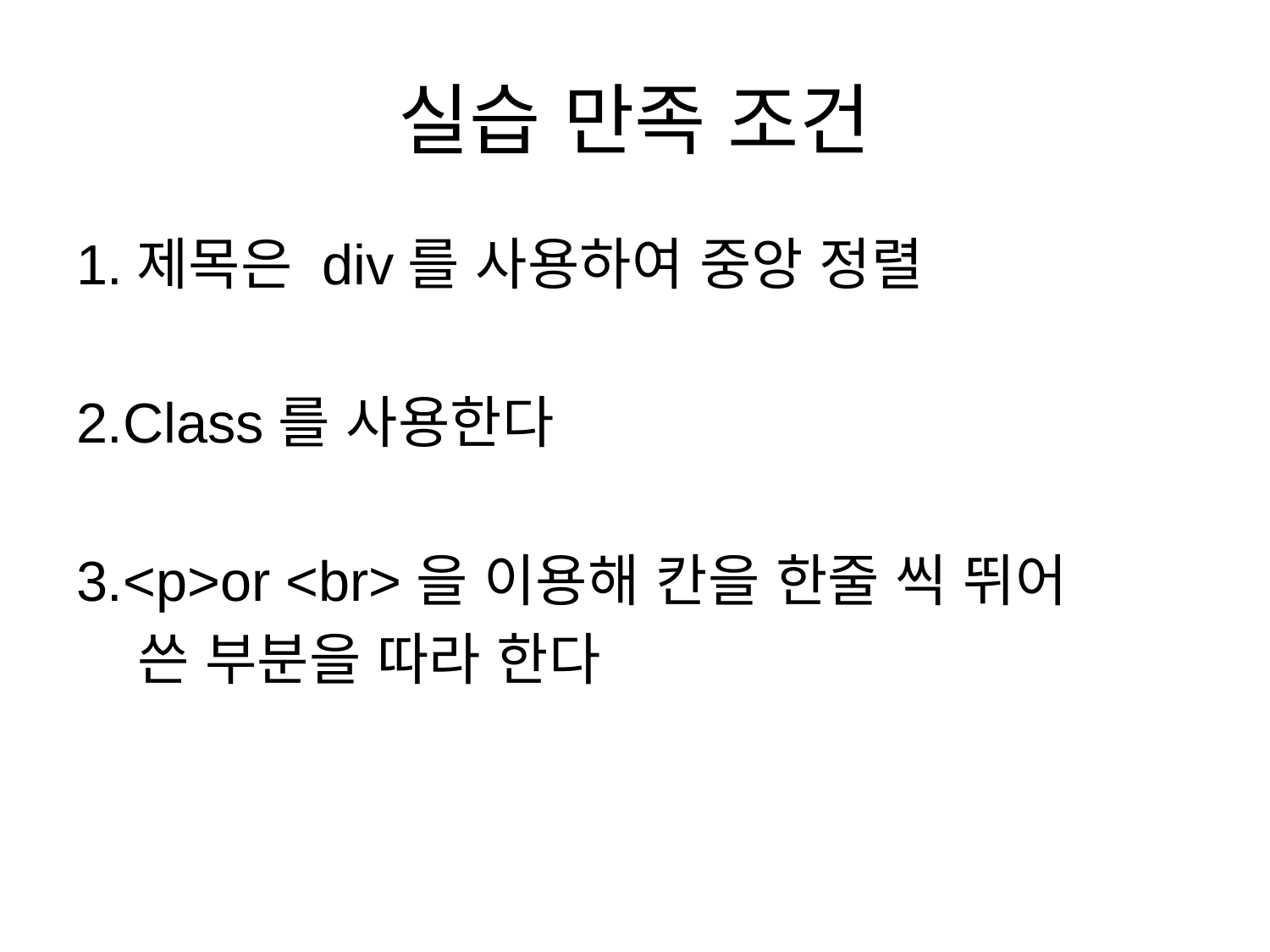

# 실습 만족 조건
1.제목은 div를 사용하여 중앙 정렬

2.Class를 사용한다

3.<p>or <br>을 이용해 칸을 한줄 씩 뛰어
   쓴 부분을 따라 한다